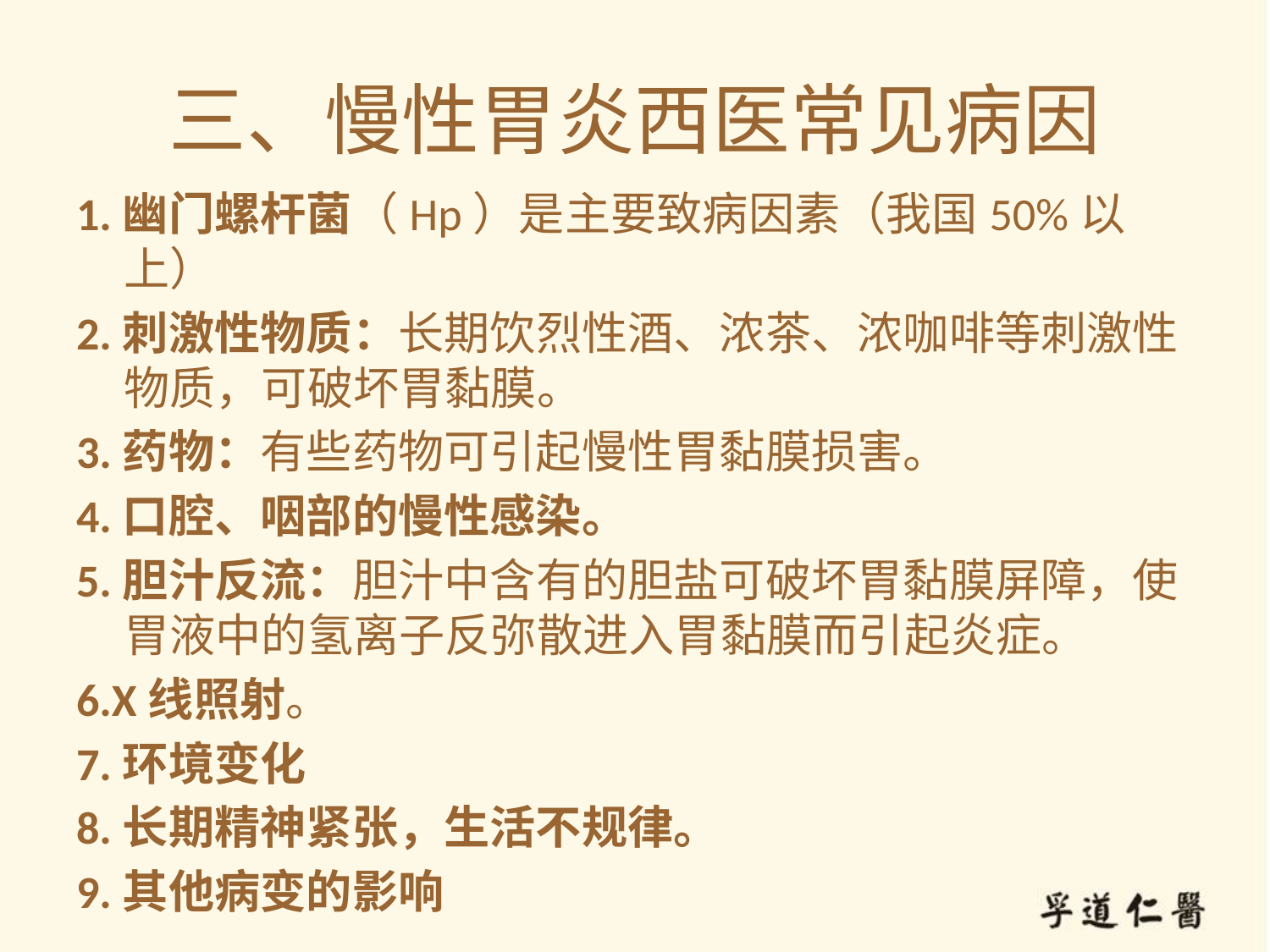

# 三、慢性胃炎西医常见病因
1.幽门螺杆菌（Hp）是主要致病因素（我国50%以上）
2.刺激性物质：长期饮烈性酒、浓茶、浓咖啡等刺激性物质，可破坏胃黏膜。
3.药物：有些药物可引起慢性胃黏膜损害。
4.口腔、咽部的慢性感染。
5.胆汁反流：胆汁中含有的胆盐可破坏胃黏膜屏障，使胃液中的氢离子反弥散进入胃黏膜而引起炎症。
6.X线照射。
7.环境变化
8.长期精神紧张，生活不规律。
9.其他病变的影响